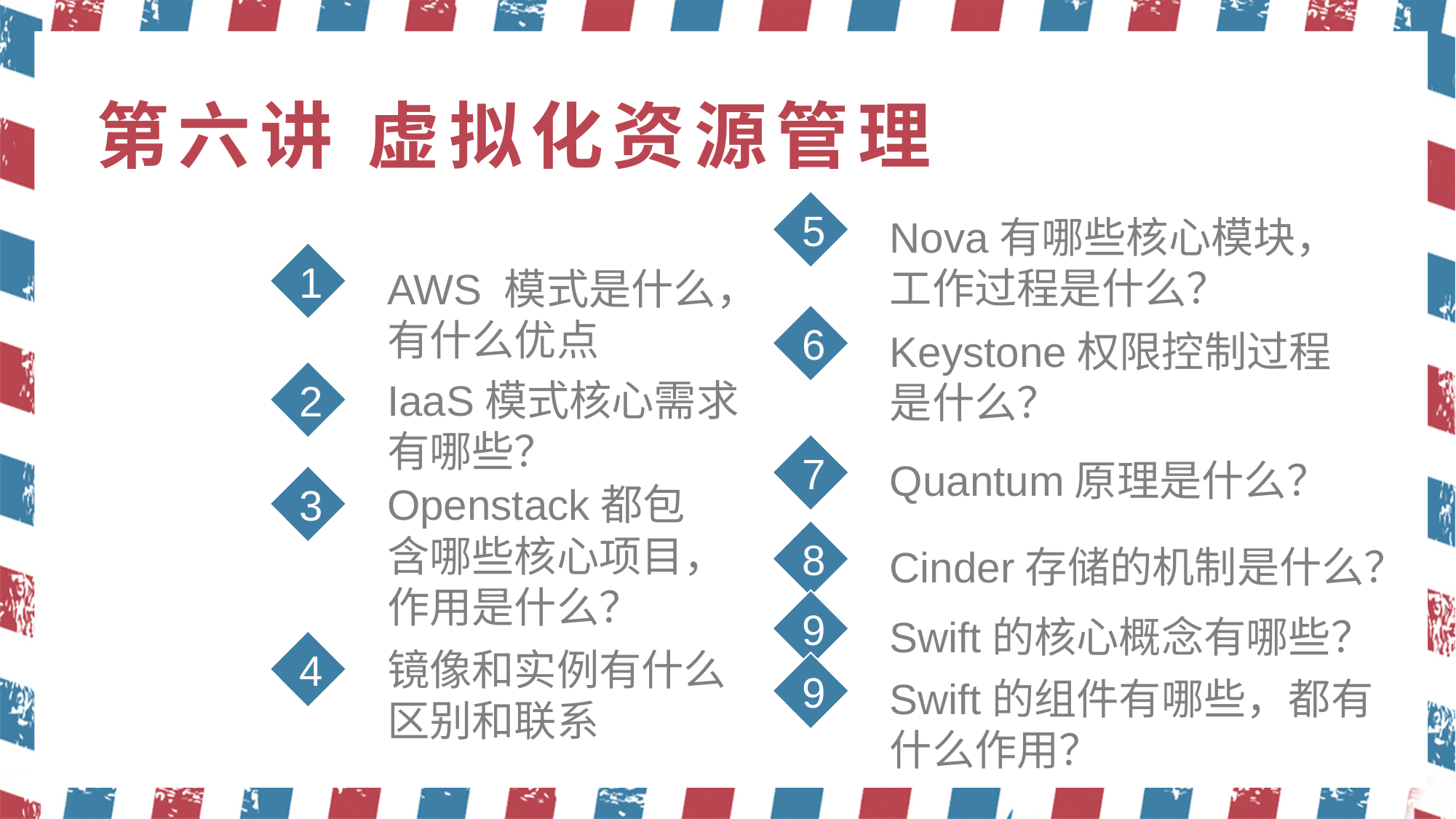

第六讲 虚拟化资源管理
5
Nova有哪些核心模块，工作过程是什么？
1
AWS 模式是什么，有什么优点
6
Keystone权限控制过程是什么？
2
IaaS模式核心需求有哪些？
7
Quantum原理是什么？
3
Openstack都包含哪些核心项目，作用是什么？
8
Cinder存储的机制是什么？
9
Swift的核心概念有哪些？
4
镜像和实例有什么区别和联系
9
Swift的组件有哪些，都有什么作用？